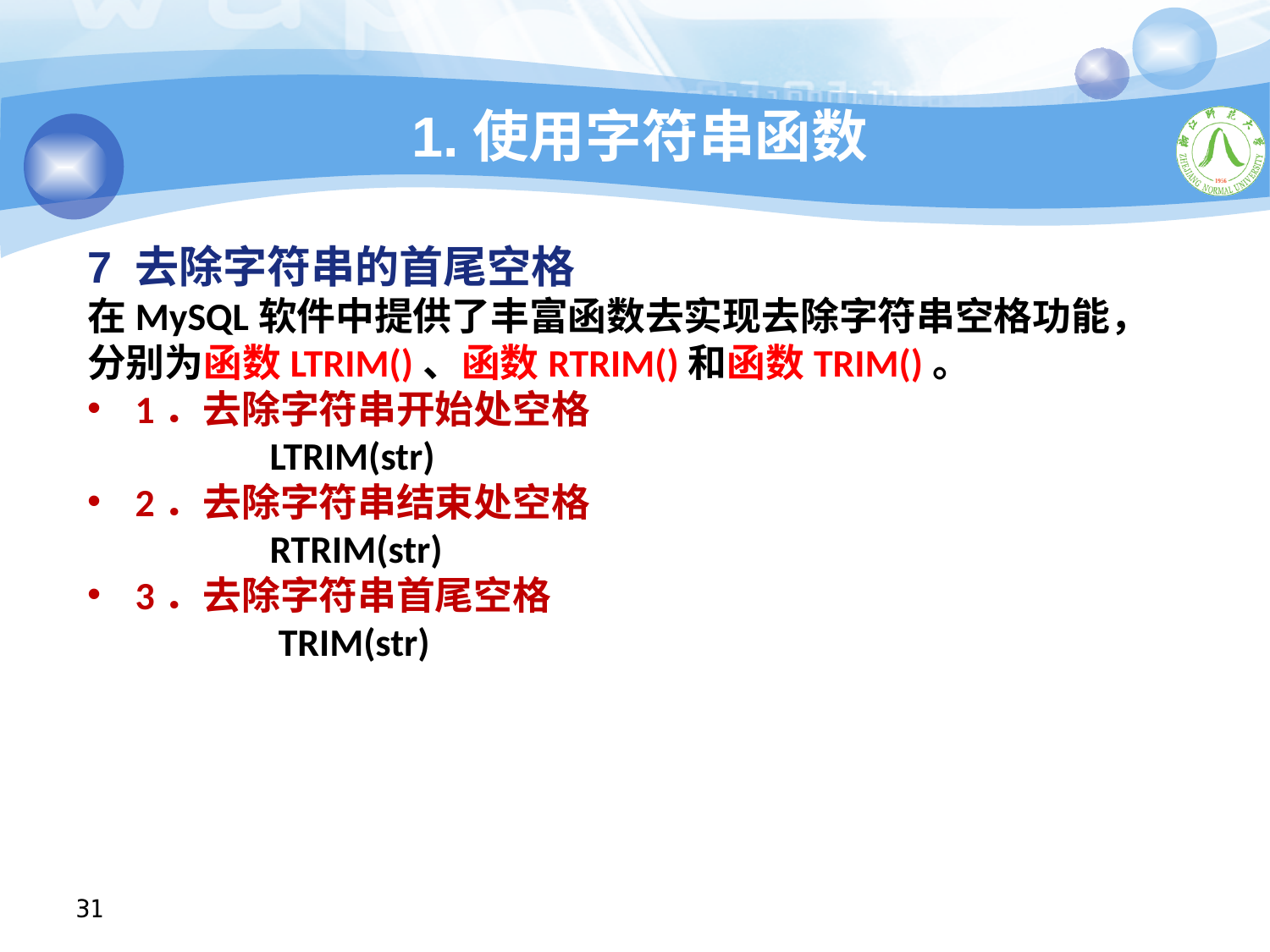

# 1.使用字符串函数
去除字符串的首尾空格
在MySQL软件中提供了丰富函数去实现去除字符串空格功能，分别为函数LTRIM()、函数RTRIM()和函数TRIM()。
1．去除字符串开始处空格
                     LTRIM(str)
2．去除字符串结束处空格
                     RTRIM(str)
3．去除字符串首尾空格
                      TRIM(str)

31